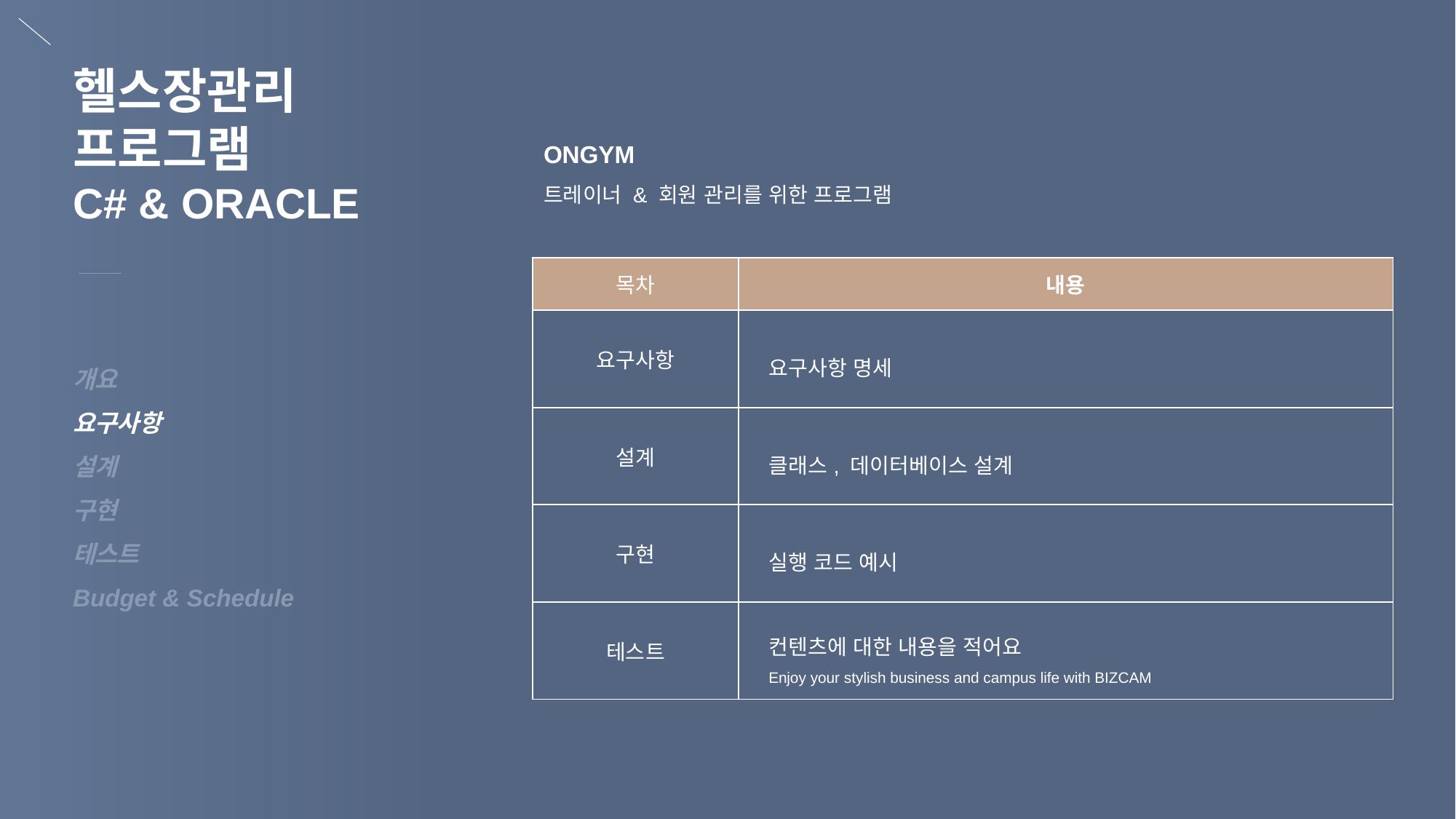

헬스장관리
프로그램
C# & ORACLE
ONGYM
트레이너 & 회원 관리를 위한 프로그램
| 목차 | 내용 |
| --- | --- |
| 요구사항 | 요구사항 명세 |
| 설계 | 클래스, 데이터베이스 설계 |
| 구현 | 실행 코드 예시 |
| 테스트 | 컨텐츠에 대한 내용을 적어요 Enjoy your stylish business and campus life with BIZCAM |
개요
요구사항
설계
구현
테스트
Budget & Schedule